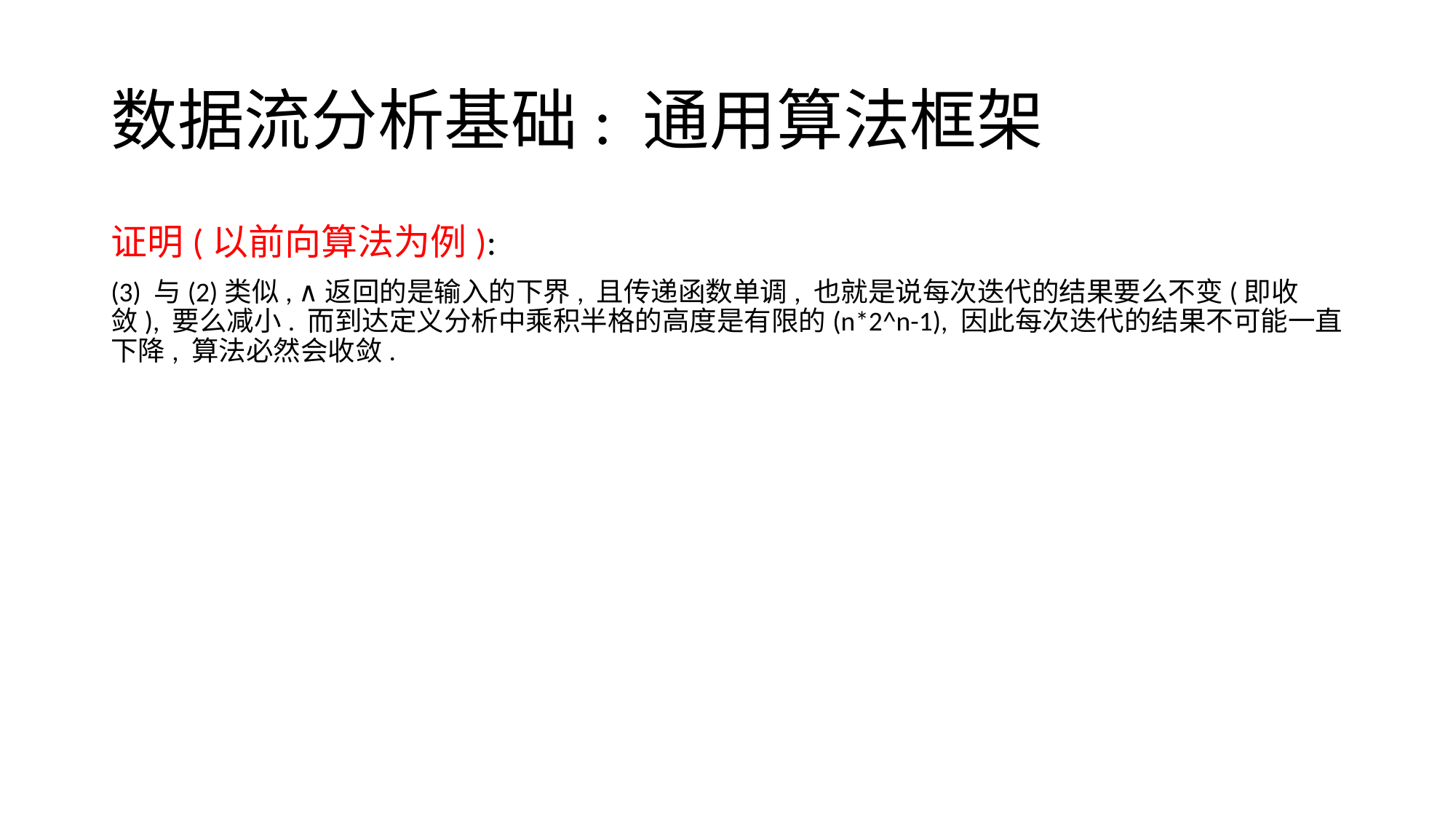

# 数据流分析基础: 通用算法框架
证明(以前向算法为例):
(3) 与(2)类似, ∧返回的是输入的下界, 且传递函数单调, 也就是说每次迭代的结果要么不变(即收敛), 要么减小. 而到达定义分析中乘积半格的高度是有限的(n*2^n-1), 因此每次迭代的结果不可能一直下降, 算法必然会收敛.